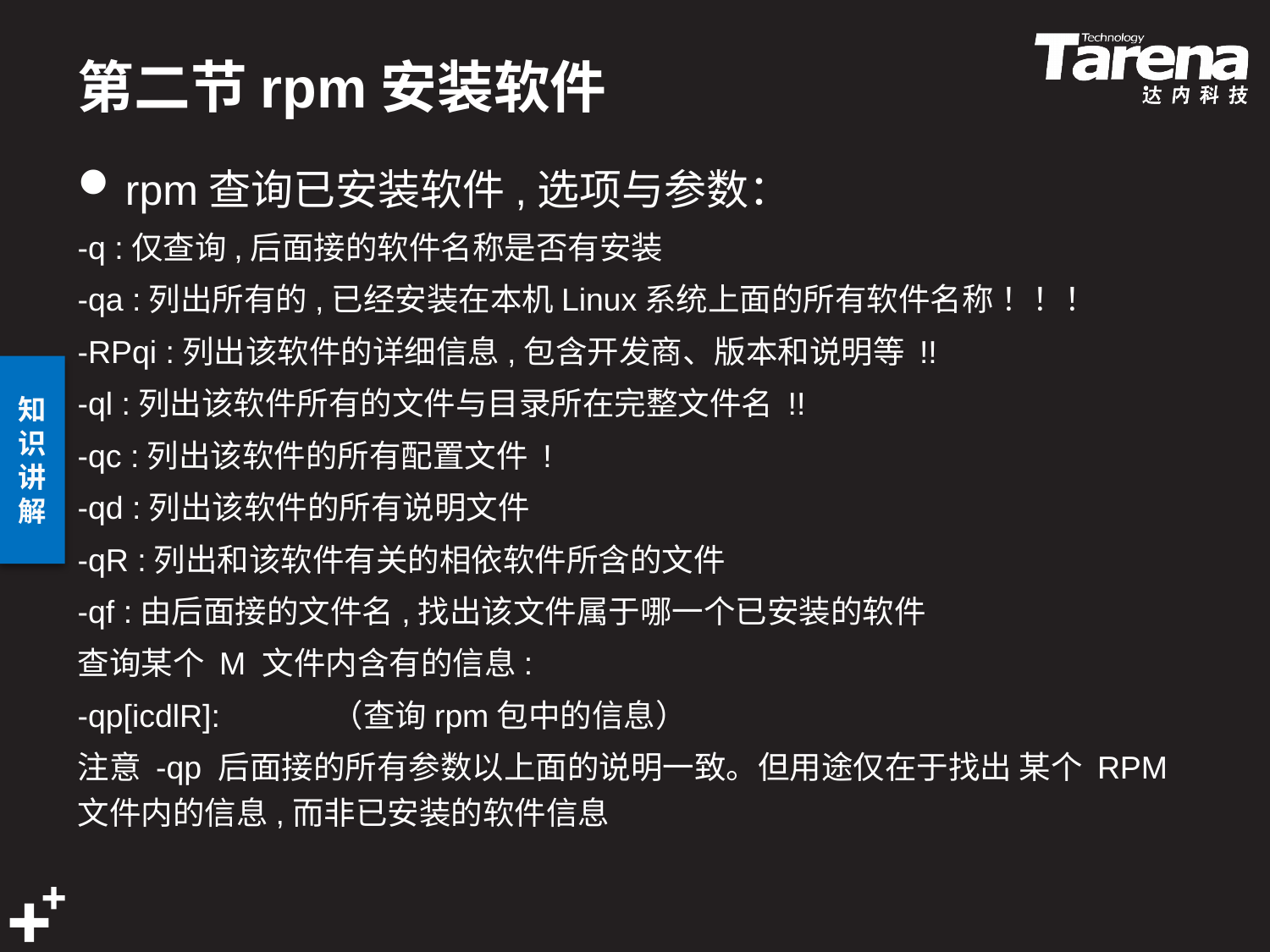

# 第二节rpm安装软件
rpm查询已安装软件,选项与参数：
-q :仅查询,后面接的软件名称是否有安装
-qa :列出所有的,已经安装在本机Linux系统上面的所有软件名称 ！！！
-RPqi :列出该软件的详细信息,包含开发商、版本和说明等 !!
-ql :列出该软件所有的文件与目录所在完整文件名 !!
-qc :列出该软件的所有配置文件 !
-qd :列出该软件的所有说明文件
-qR :列出和该软件有关的相依软件所含的文件
-qf :由后面接的文件名,找出该文件属于哪一个已安装的软件
查询某个 M 文件内含有的信息:
-qp[icdlR]: 	（查询rpm包中的信息）
注意 -qp 后面接的所有参数以上面的说明一致。但用途仅在于找出 某个 RPM 文件内的信息,而非已安装的软件信息